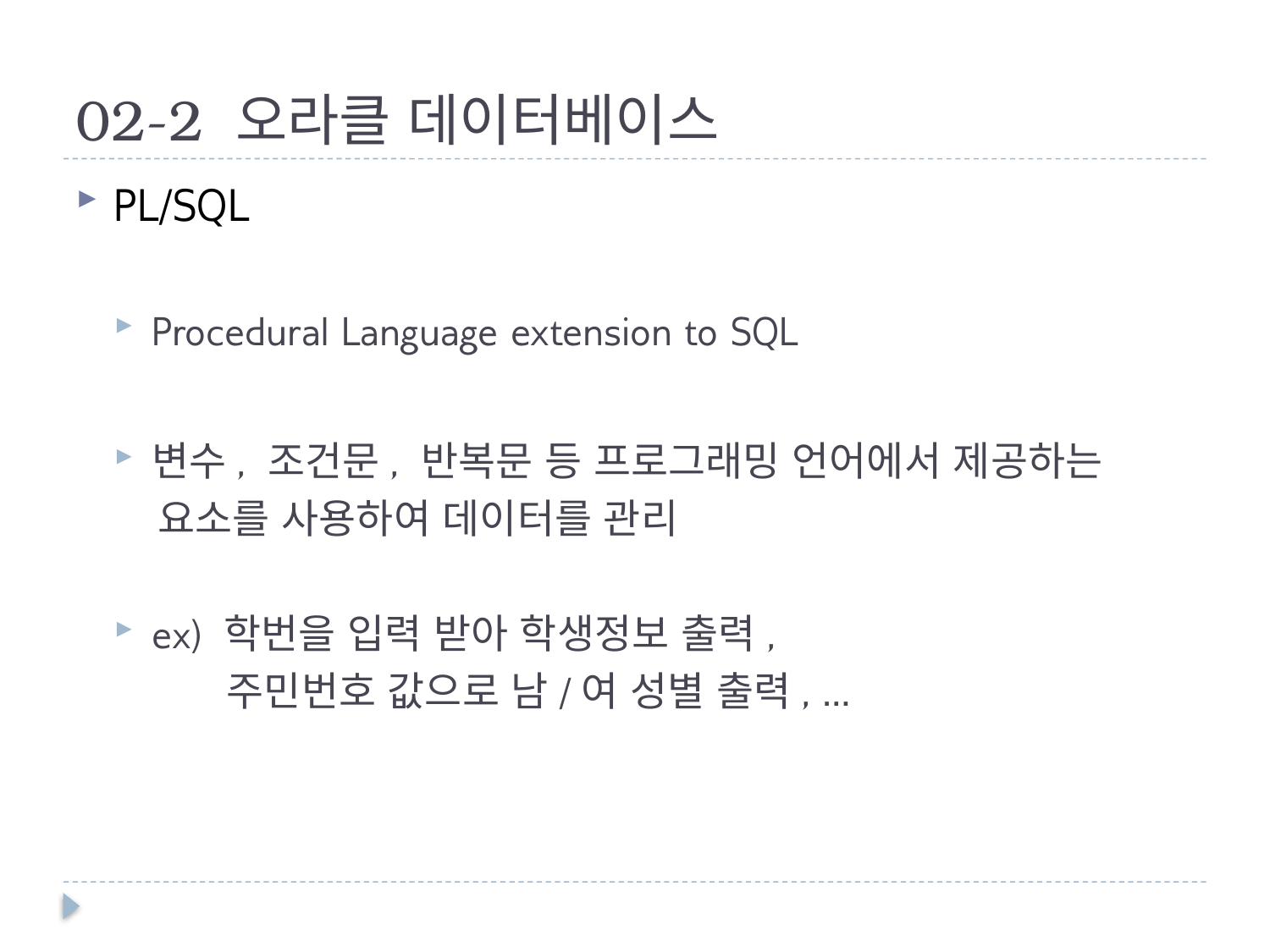

# 02-2 오라클 데이터베이스
PL/SQL

Procedural Language extension to SQL

변수, 조건문, 반복문 등 프로그래밍 언어에서 제공하는
   요소를 사용하여 데이터를 관리

ex) 학번을 입력 받아 학생정보 출력,
         주민번호 값으로 남/여 성별 출력, …